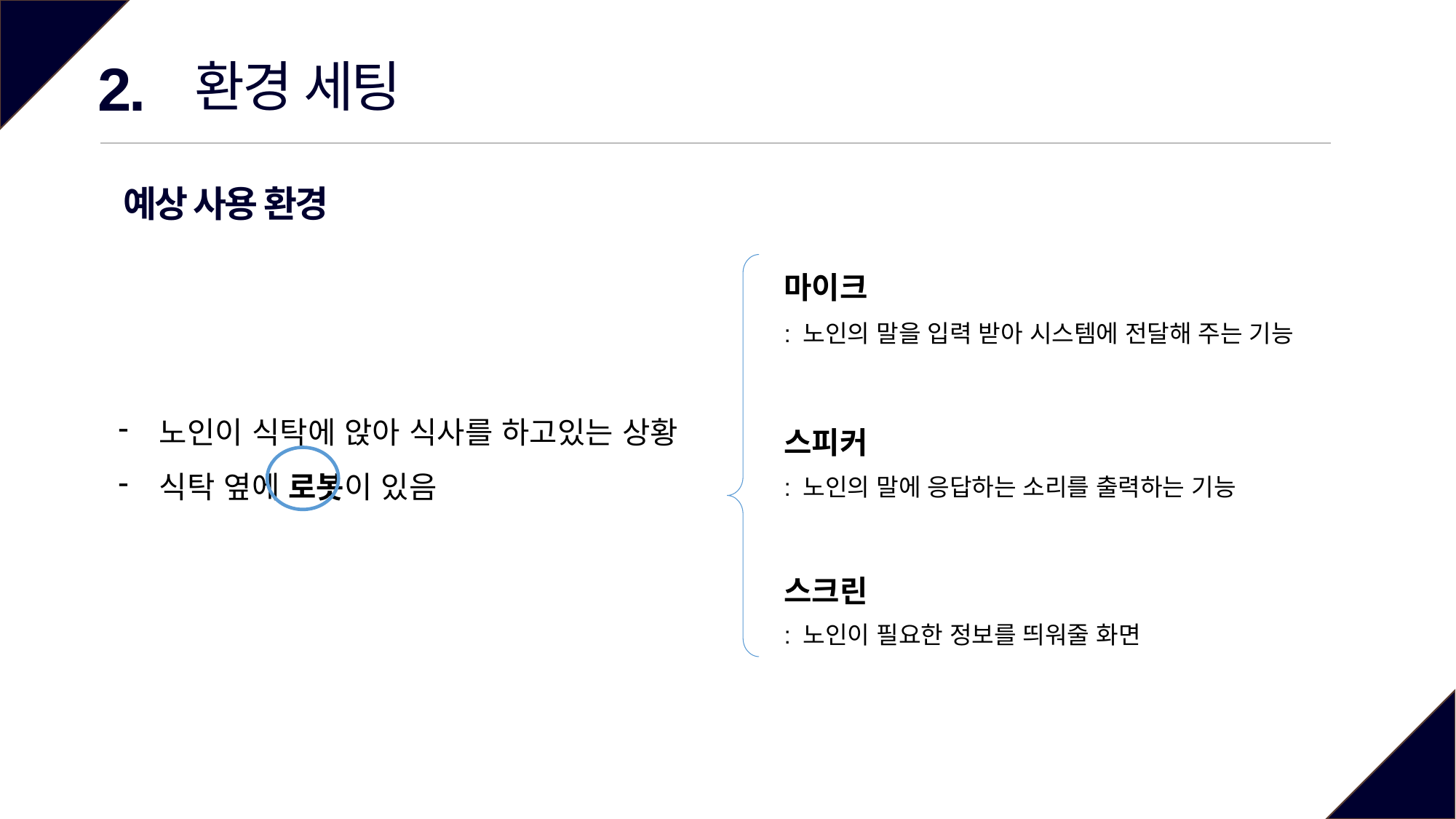

2.
환경 세팅
예상 사용 환경
마이크

: 노인의 말을 입력 받아 시스템에 전달해 주는 기능
노인이 식탁에 앉아 식사를 하고있는 상황
식탁 옆에 로봇이 있음
스피커

: 노인의 말에 응답하는 소리를 출력하는 기능
스크린
: 노인이 필요한 정보를 띄워줄 화면